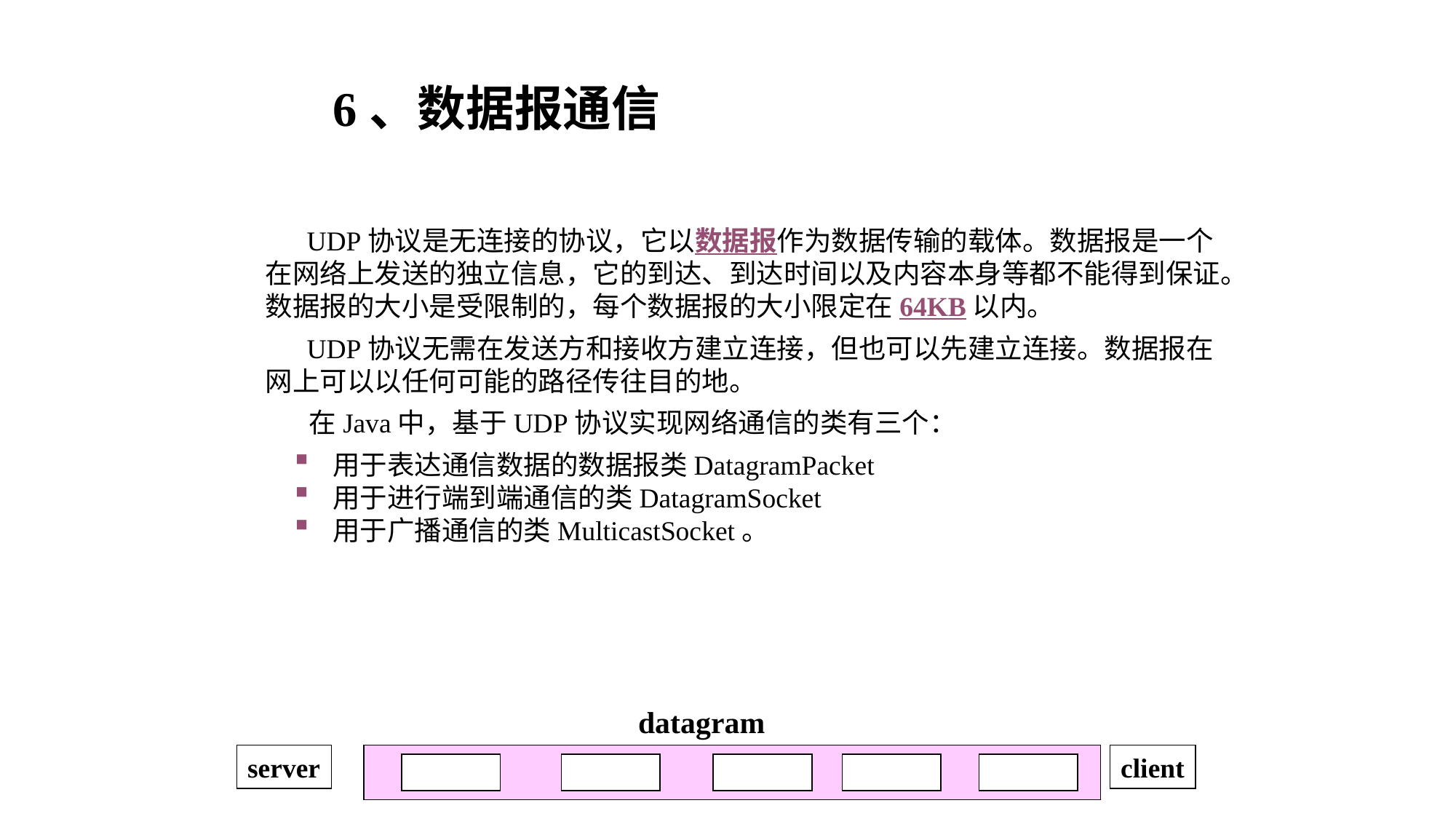

6、数据报通信
      UDP协议是无连接的协议，它以数据报作为数据传输的载体。数据报是一个在网络上发送的独立信息，它的到达、到达时间以及内容本身等都不能得到保证。数据报的大小是受限制的，每个数据报的大小限定在64KB以内。

      UDP协议无需在发送方和接收方建立连接，但也可以先建立连接。数据报在网上可以以任何可能的路径传往目的地。

      在Java中，基于UDP协议实现网络通信的类有三个：

 用于表达通信数据的数据报类DatagramPacket
 用于进行端到端通信的类DatagramSocket
 用于广播通信的类MulticastSocket。
datagram
server

client